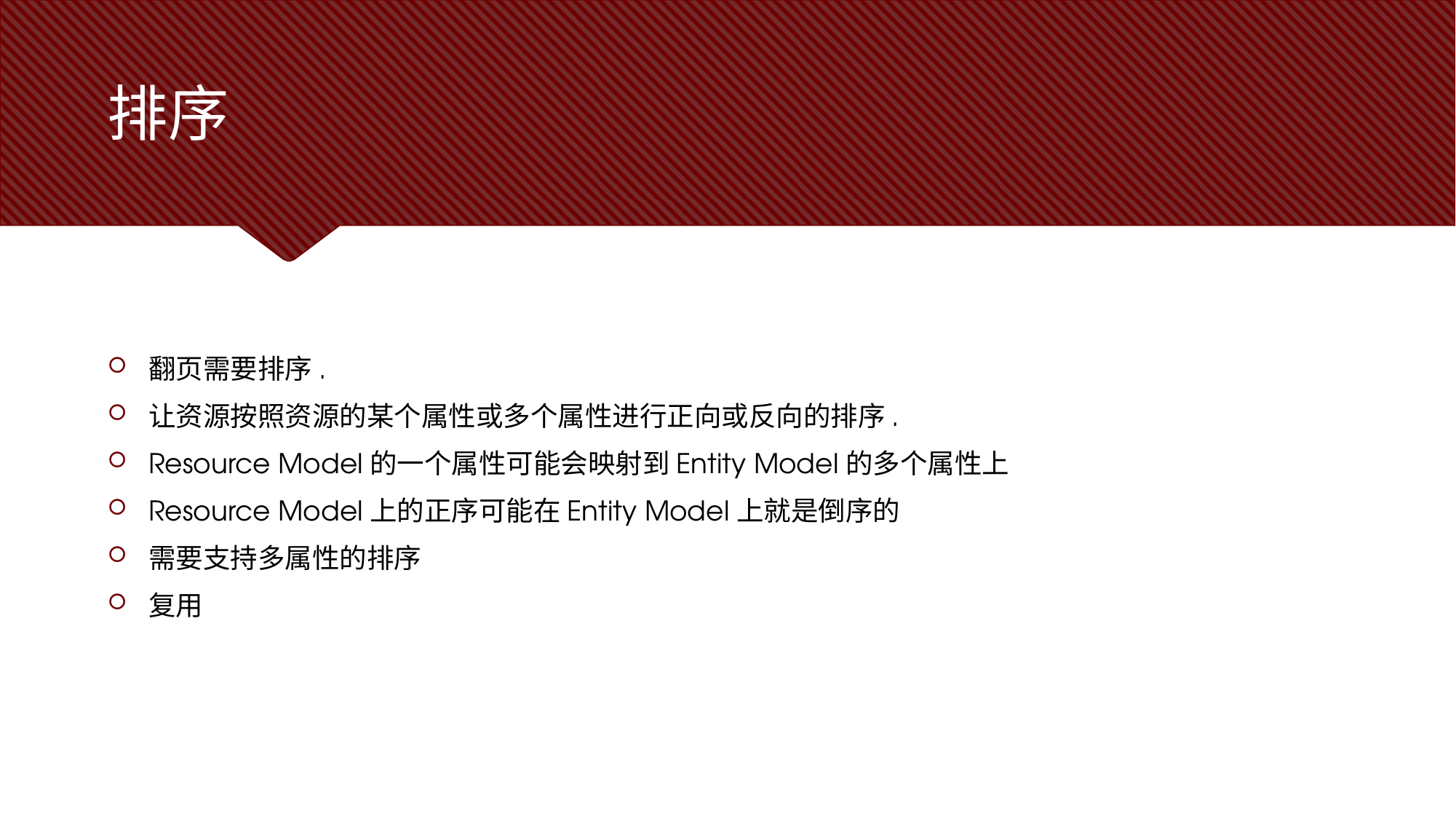

# 排序
翻页需要排序.
让资源按照资源的某个属性或多个属性进行正向或反向的排序.
Resource Model的一个属性可能会映射到Entity Model的多个属性上
Resource Model上的正序可能在Entity Model上就是倒序的
需要支持多属性的排序
复用